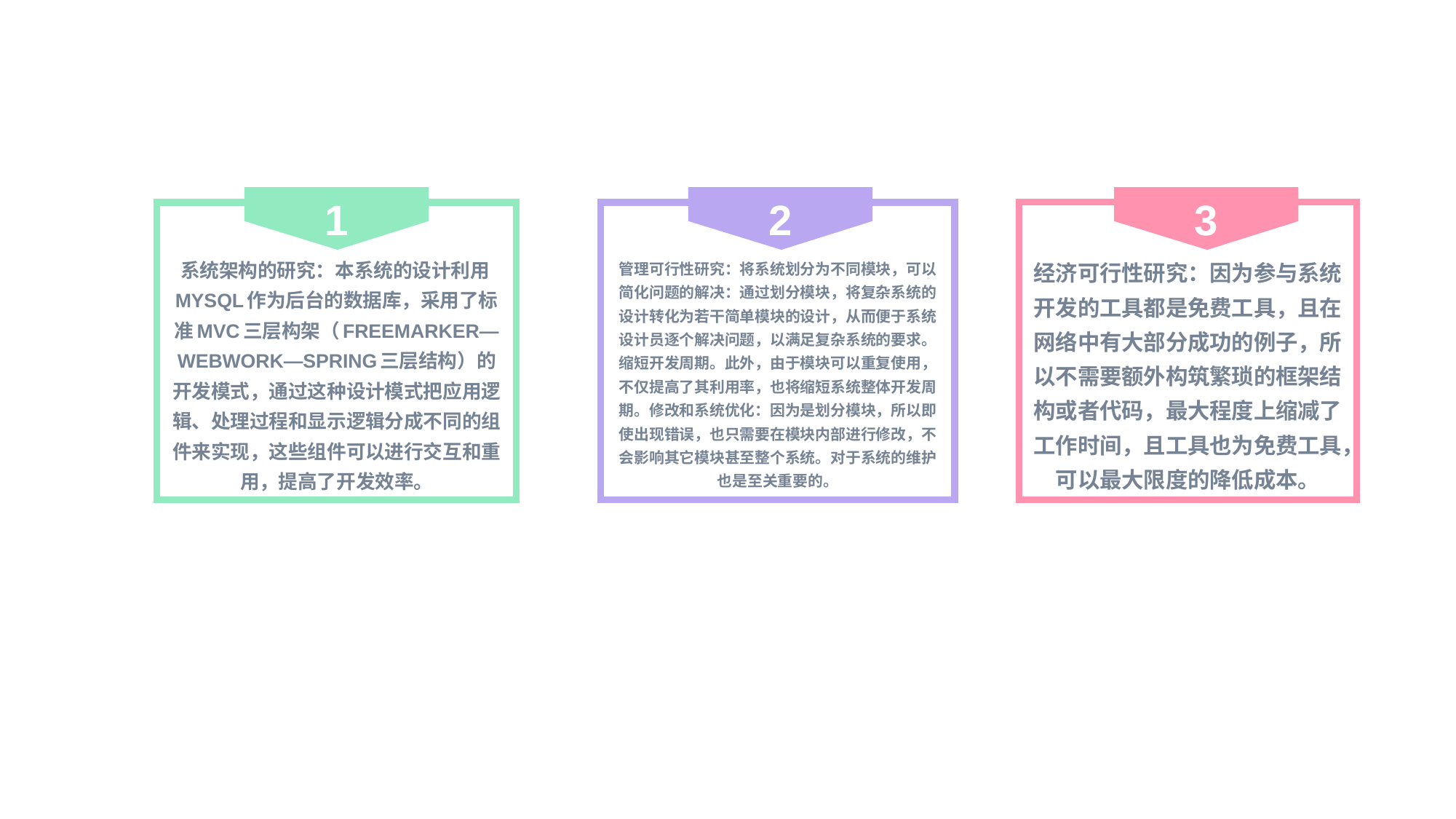

1
2
3
经济可行性研究：因为参与系统开发的工具都是免费工具，且在网络中有大部分成功的例子，所以不需要额外构筑繁琐的框架结构或者代码，最大程度上缩减了工作时间，且工具也为免费工具，可以最大限度的降低成本。
系统架构的研究：本系统的设计利用MYSQL作为后台的数据库，采用了标准MVC三层构架（FREEMARKER—WEBWORK—SPRING三层结构）的开发模式，通过这种设计模式把应用逻辑、处理过程和显示逻辑分成不同的组件来实现，这些组件可以进行交互和重用，提高了开发效率。
管理可行性研究：将系统划分为不同模块，可以简化问题的解决：通过划分模块，将复杂系统的设计转化为若干简单模块的设计，从而便于系统设计员逐个解决问题，以满足复杂系统的要求。缩短开发周期。此外，由于模块可以重复使用，不仅提高了其利用率，也将缩短系统整体开发周期。修改和系统优化：因为是划分模块，所以即使出现错误，也只需要在模块内部进行修改，不会影响其它模块甚至整个系统。对于系统的维护也是至关重要的。